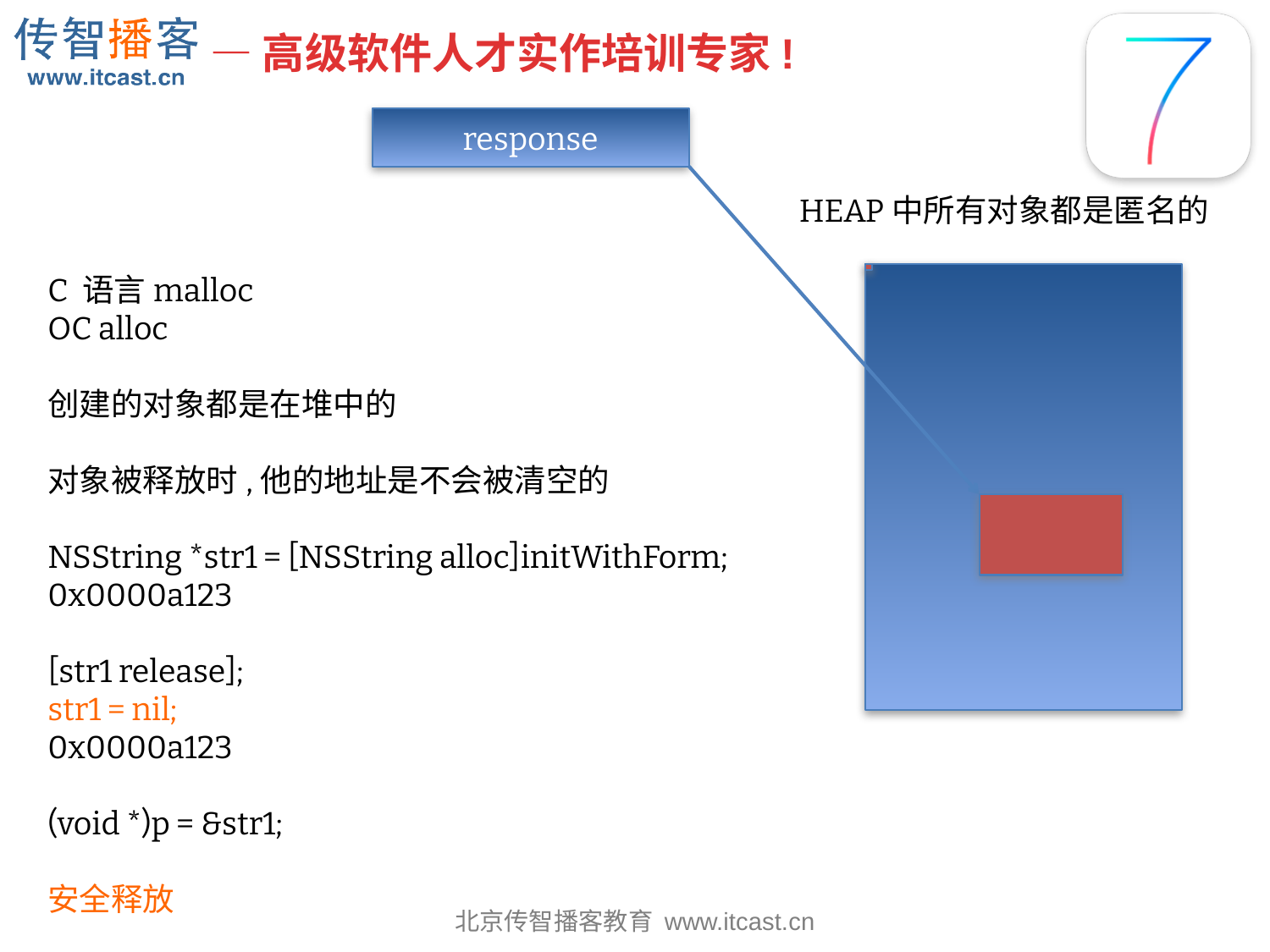

response
HEAP中所有对象都是匿名的
C 语言malloc
OC alloc

创建的对象都是在堆中的

对象被释放时,他的地址是不会被清空的

NSString *str1 = [NSString alloc]initWithForm;
0x0000a123

[str1 release];
str1 = nil;
0x0000a123

(void *)p = &str1;

安全释放